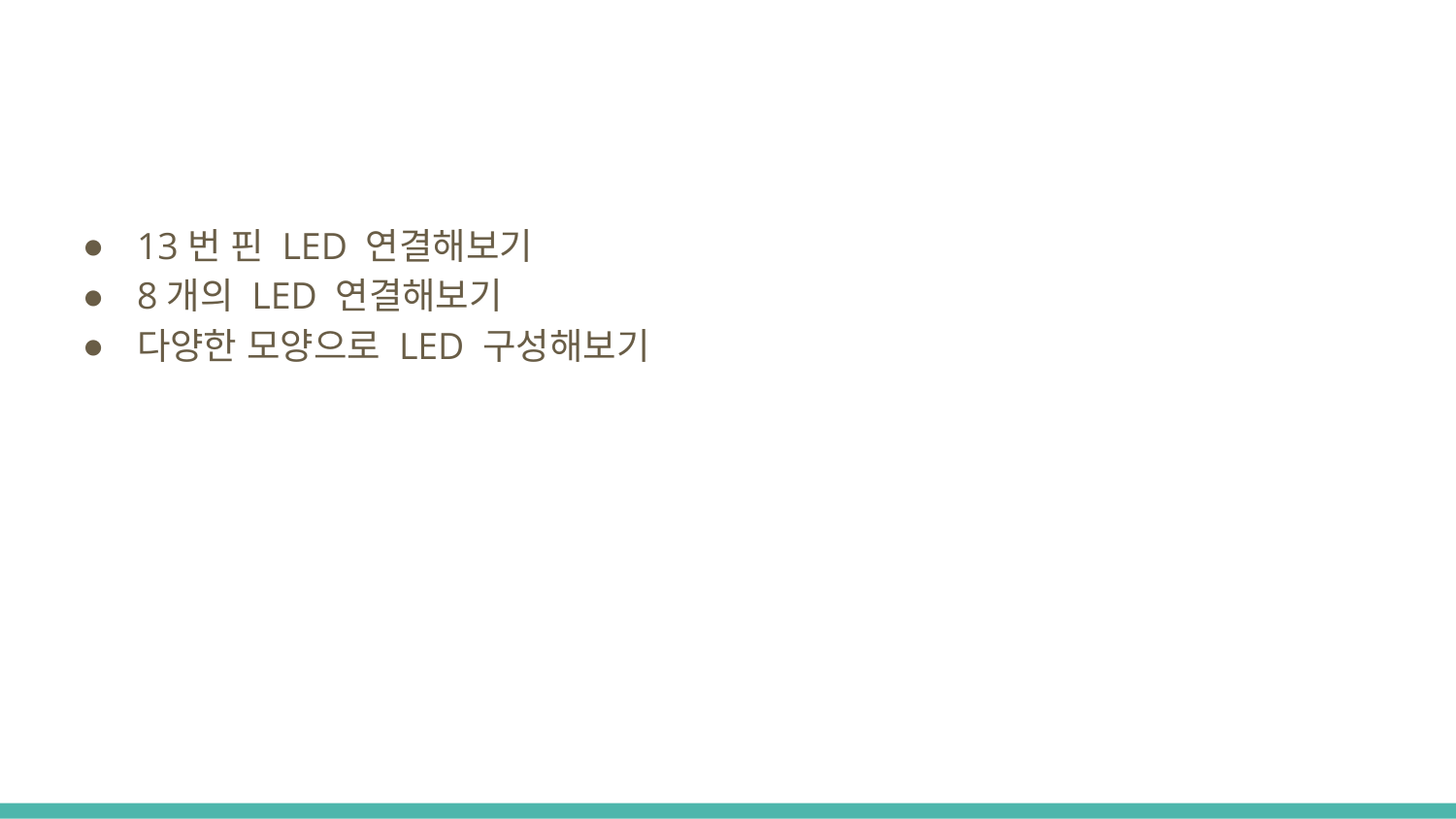

#
13번 핀 LED 연결해보기
8개의 LED 연결해보기
다양한 모양으로 LED 구성해보기